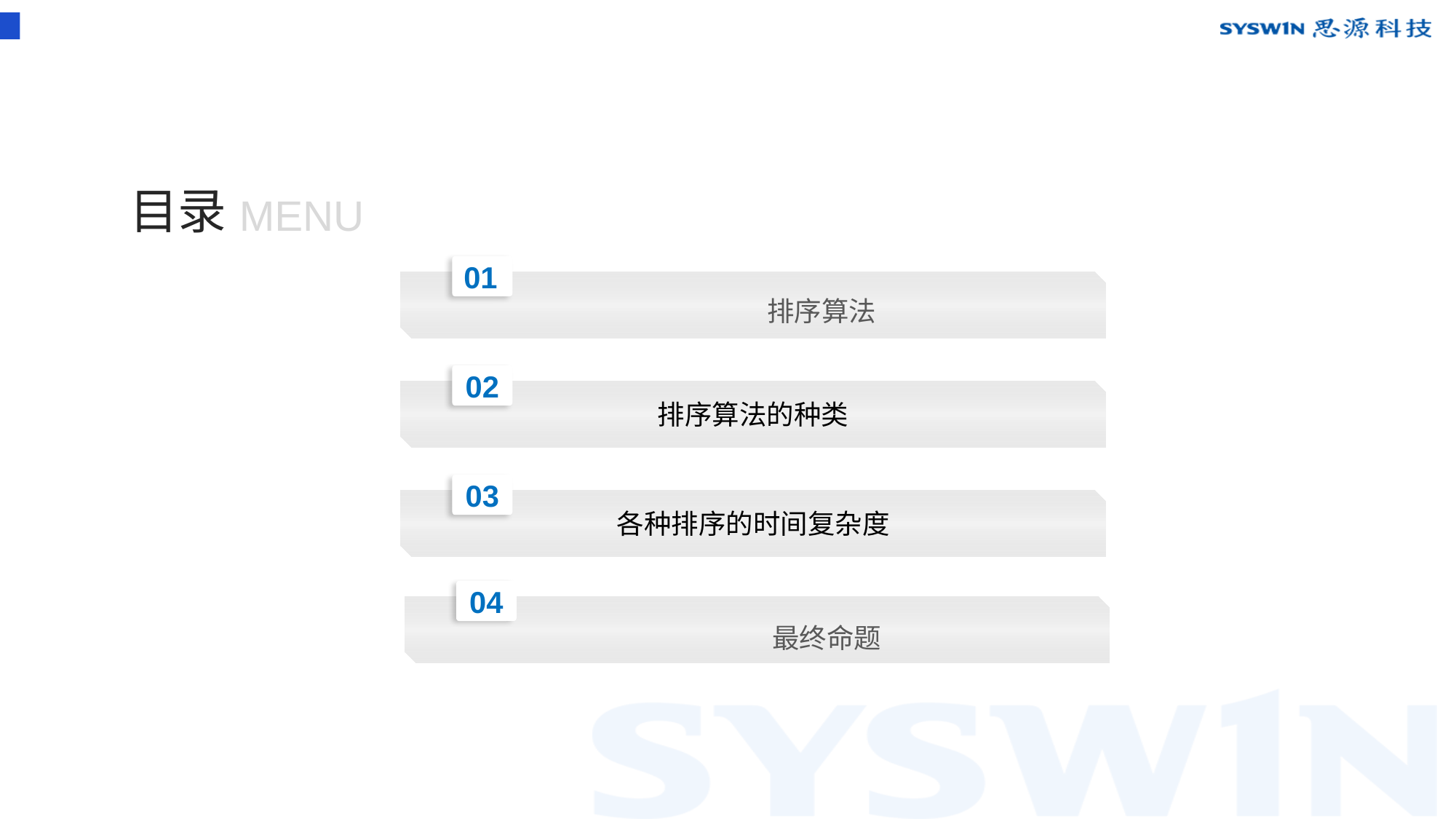

目录
MENU
01

排序算法
02
排序算法的种类

03
各种排序的时间复杂度

04

最终命题